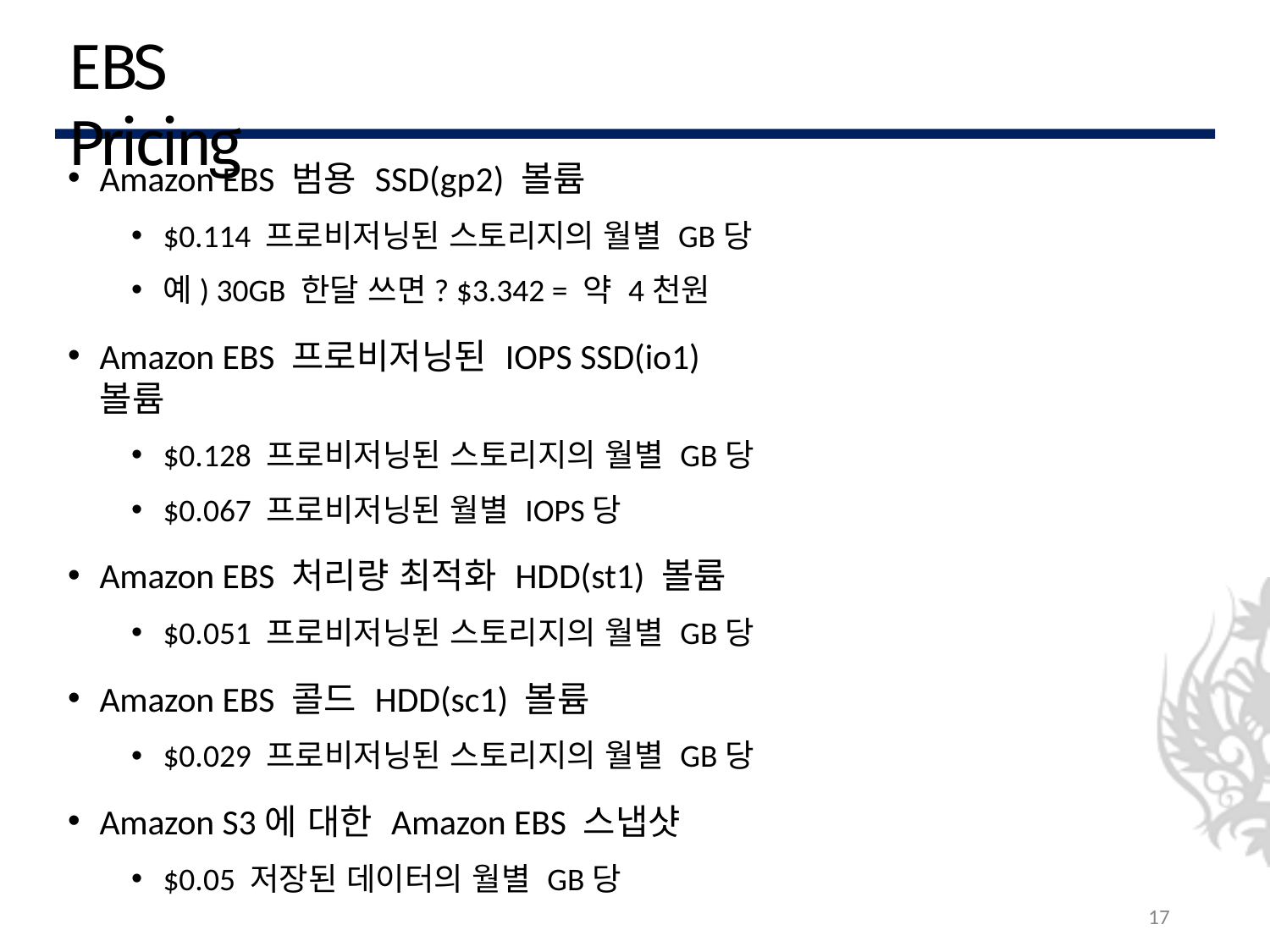

# EBS Pricing
Amazon EBS 범용 SSD(gp2) 볼륨
$0.114 프로비저닝된 스토리지의 월별 GB당
예) 30GB 한달 쓰면? $3.342 = 약 4천원
Amazon EBS 프로비저닝된 IOPS SSD(io1) 볼륨
$0.128 프로비저닝된 스토리지의 월별 GB당
$0.067 프로비저닝된 월별 IOPS당
Amazon EBS 처리량 최적화 HDD(st1) 볼륨
$0.051 프로비저닝된 스토리지의 월별 GB당
Amazon EBS 콜드 HDD(sc1) 볼륨
$0.029 프로비저닝된 스토리지의 월별 GB당
Amazon S3에 대한 Amazon EBS 스냅샷
$0.05 저장된 데이터의 월별 GB당
17